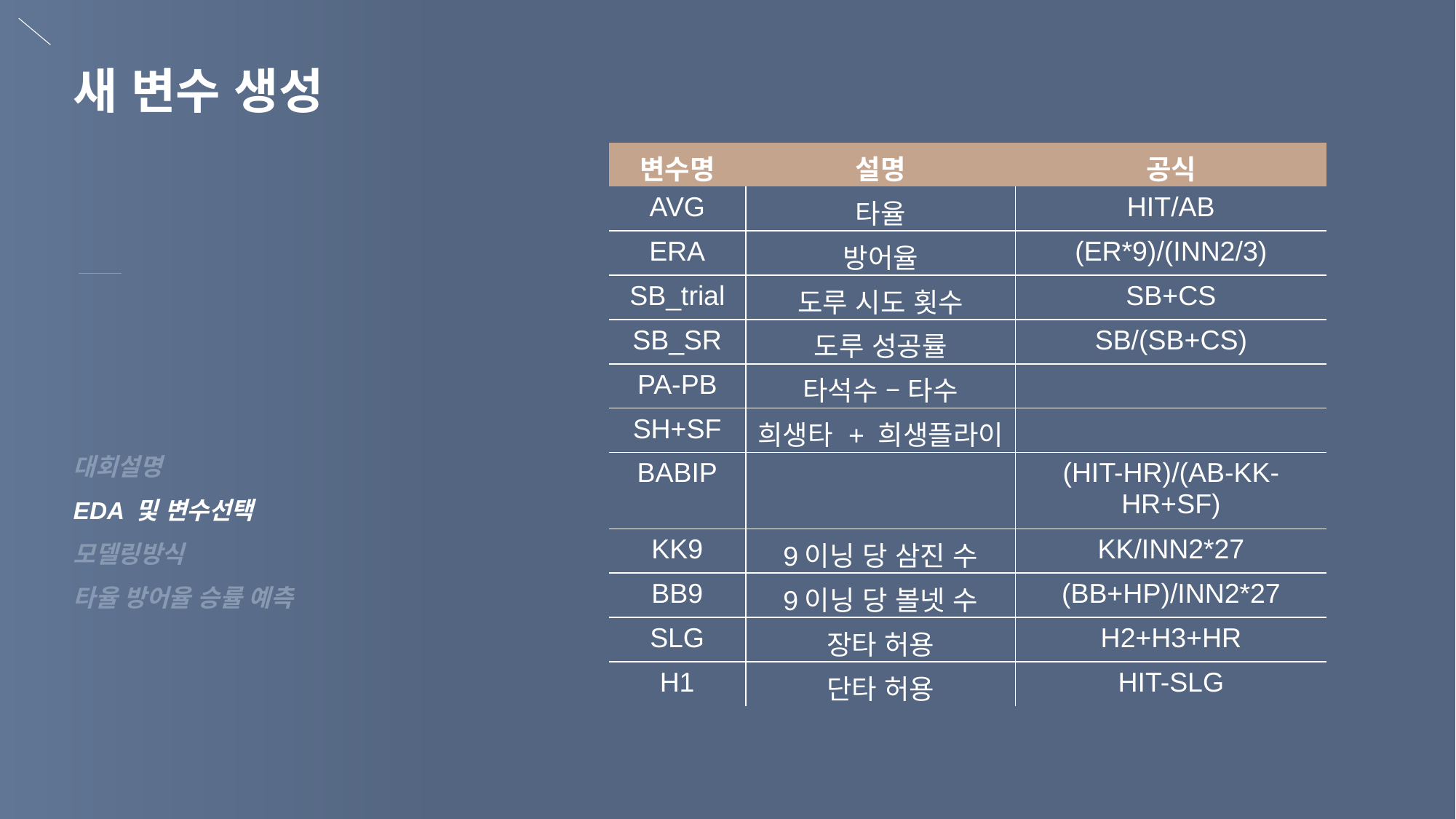

새 변수 생성
| 변수명 | 설명 | 공식 |
| --- | --- | --- |
| AVG | 타율 | HIT/AB |
| ERA | 방어율 | (ER\*9)/(INN2/3) |
| SB\_trial | 도루 시도 횟수 | SB+CS |
| SB\_SR | 도루 성공률 | SB/(SB+CS) |
| PA-PB | 타석수 – 타수 |  |
| SH+SF | 희생타 + 희생플라이 |  |
| BABIP |  | (HIT-HR)/(AB-KK-HR+SF) |
| KK9 | 9이닝 당 삼진 수 | KK/INN2\*27 |
| BB9 | 9이닝 당 볼넷 수 | (BB+HP)/INN2\*27 |
| SLG | 장타 허용 | H2+H3+HR |
| H1 | 단타 허용 | HIT-SLG |
대회설명
EDA 및 변수선택
모델링방식
타율 방어율 승률 예측